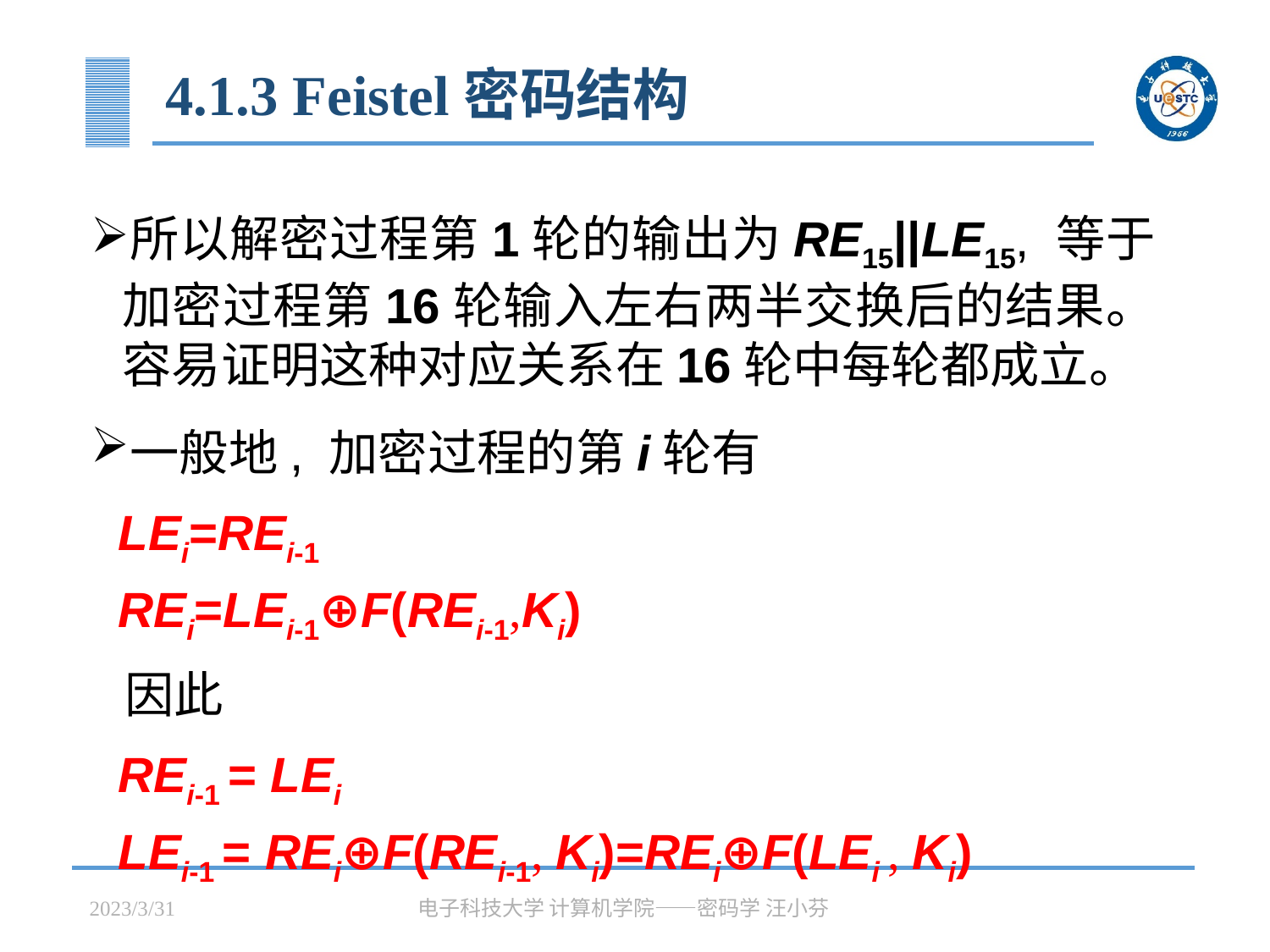

# 4.1.3 Feistel密码结构
所以解密过程第1轮的输出为RE15||LE15, 等于加密过程第16轮输入左右两半交换后的结果。容易证明这种对应关系在16轮中每轮都成立。
一般地, 加密过程的第i轮有
  LEi=REi-1
  REi=LEi-1⊕F(REi-1,Ki)
  因此
  REi-1 = LEi
  LEi-1 = REi⊕F(REi-1, Ki)=REi⊕F(LEi , Ki)

2023/3/31
电子科技大学 计算机学院——密码学 汪小芬